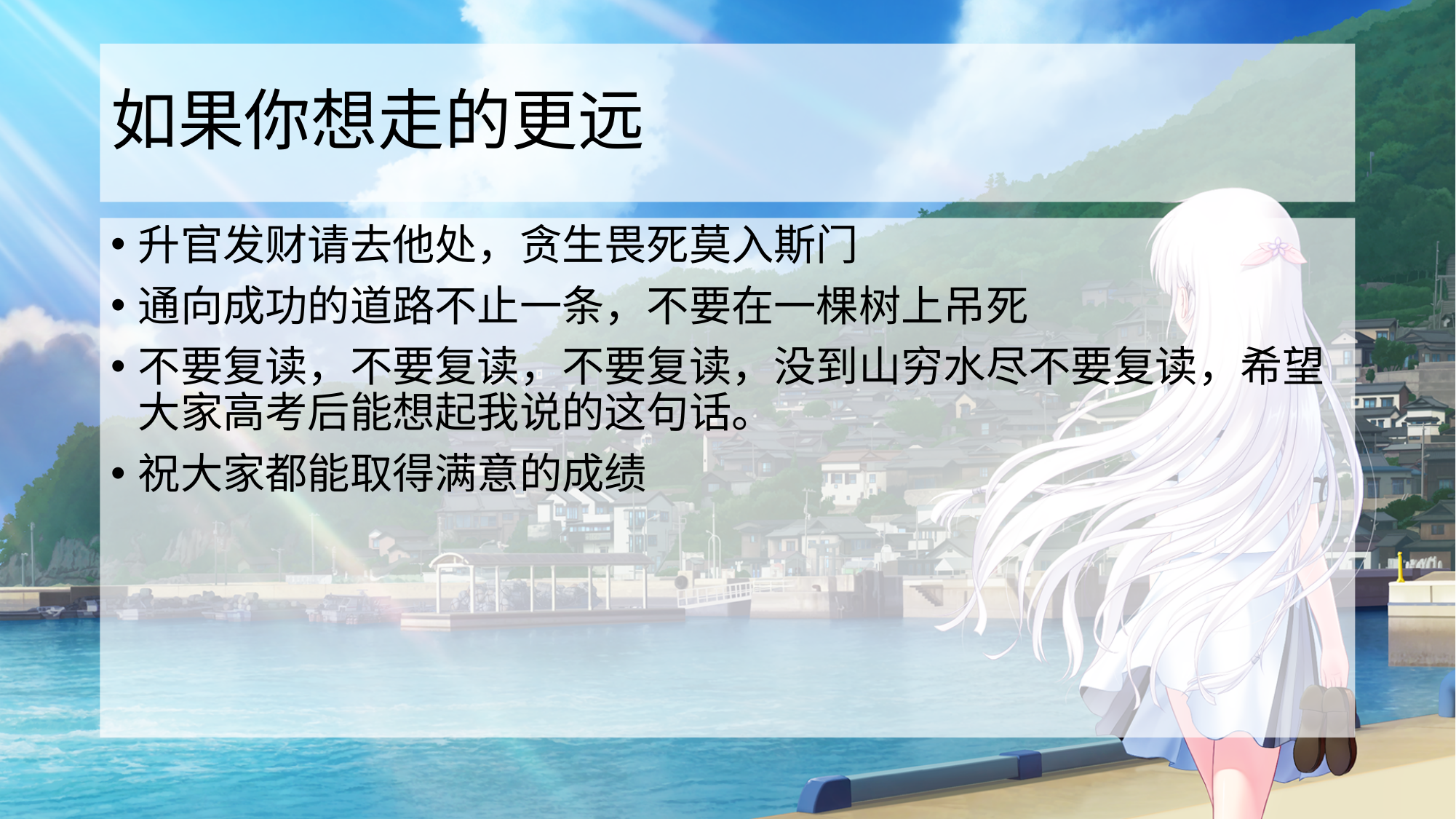

# 如果你想走的更远
升官发财请去他处，贪生畏死莫入斯门
通向成功的道路不止一条，不要在一棵树上吊死
不要复读，不要复读，不要复读，没到山穷水尽不要复读，希望大家高考后能想起我说的这句话。
祝大家都能取得满意的成绩